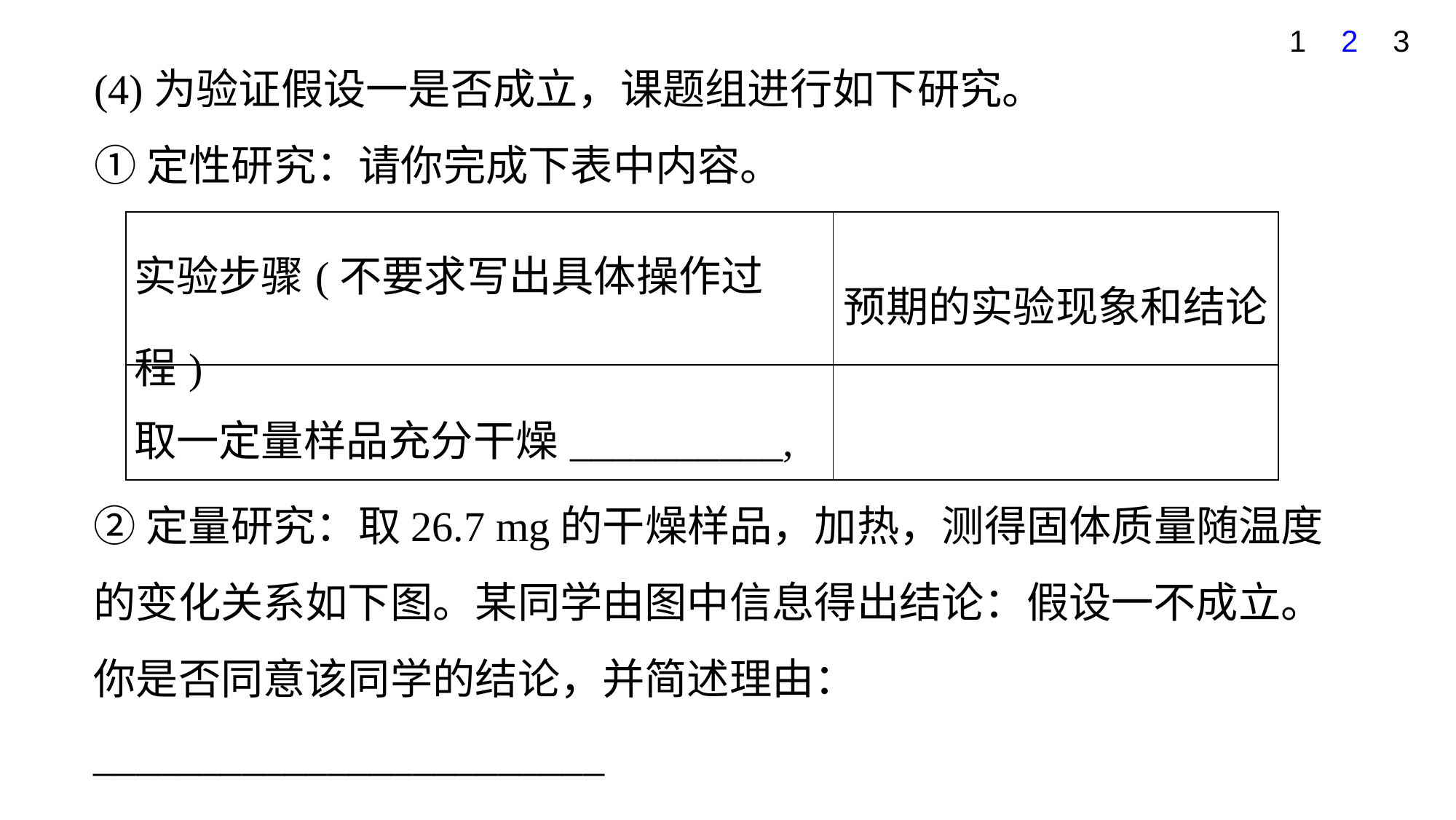

1
2
3
(4)为验证假设一是否成立，课题组进行如下研究。
①定性研究：请你完成下表中内容。
| 实验步骤(不要求写出具体操作过程) | 预期的实验现象和结论 |
| --- | --- |
| 取一定量样品充分干燥\_\_\_\_\_\_\_\_\_\_, |  |
②定量研究：取26.7 mg的干燥样品，加热，测得固体质量随温度的变化关系如下图。某同学由图中信息得出结论：假设一不成立。你是否同意该同学的结论，并简述理由：________________________
_____________________________________________________。